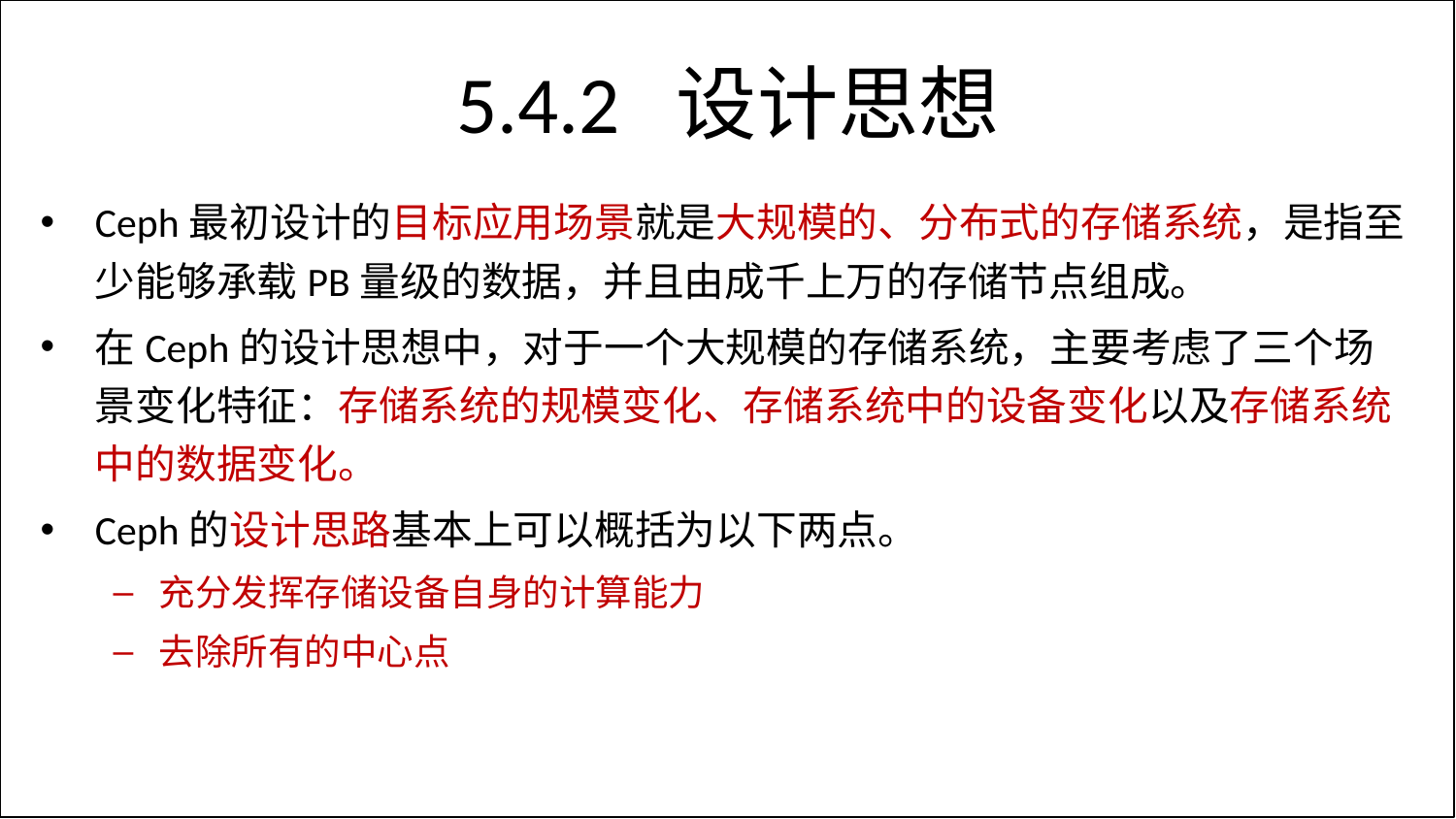

# 5.4.2  设计思想
Ceph最初设计的目标应用场景就是大规模的、分布式的存储系统，是指至少能够承载PB量级的数据，并且由成千上万的存储节点组成。
在Ceph的设计思想中，对于一个大规模的存储系统，主要考虑了三个场景变化特征：存储系统的规模变化、存储系统中的设备变化以及存储系统中的数据变化。
Ceph的设计思路基本上可以概括为以下两点。
充分发挥存储设备自身的计算能力
去除所有的中心点